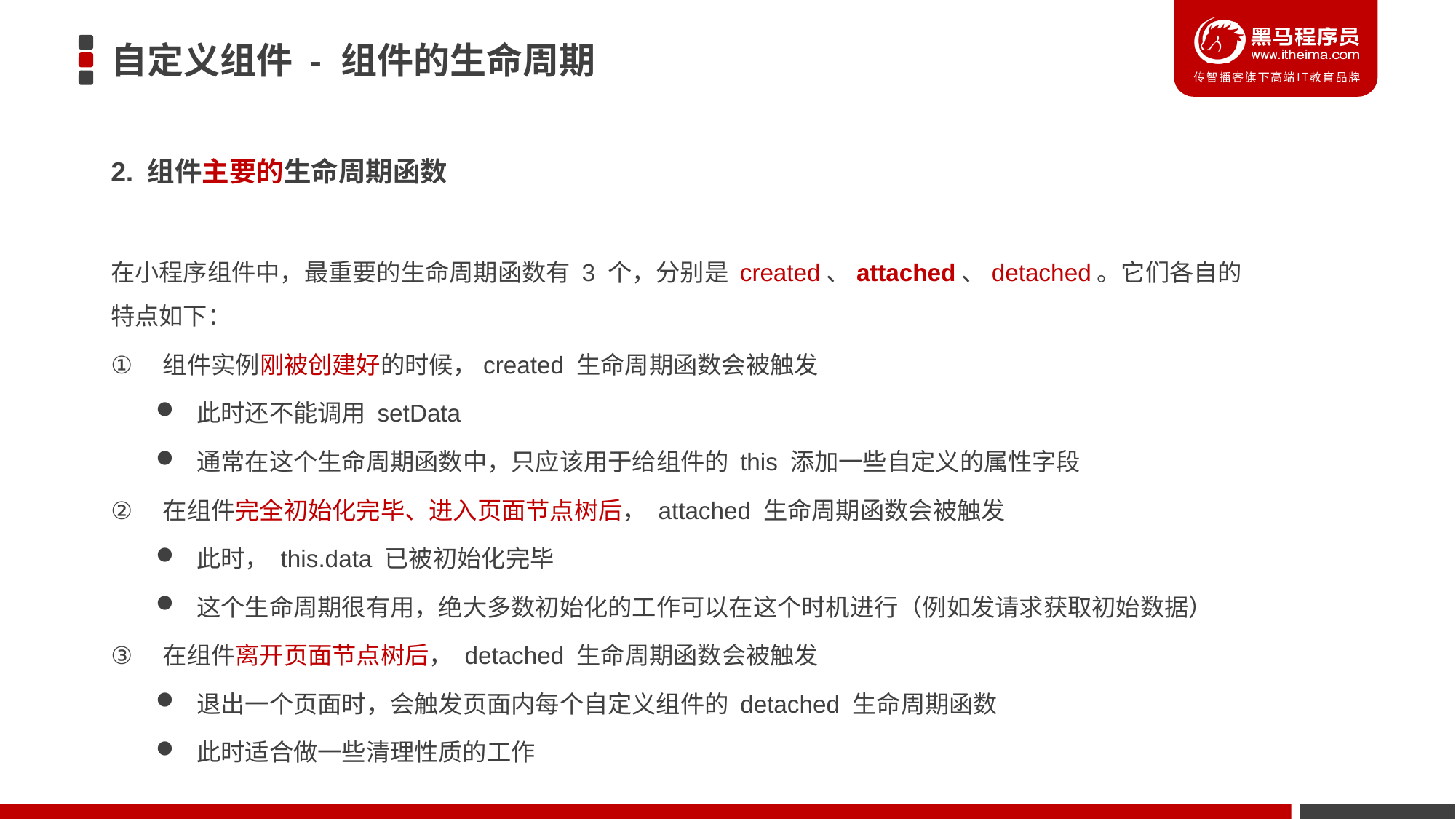

# 自定义组件 - 组件的生命周期
2. 组件主要的生命周期函数
在小程序组件中，最重要的生命周期函数有 3 个，分别是 created、attached、detached。它们各自的特点如下：
 组件实例刚被创建好的时候，created 生命周期函数会被触发
此时还不能调用 setData
通常在这个生命周期函数中，只应该用于给组件的 this 添加一些自定义的属性字段
 在组件完全初始化完毕、进入页面节点树后， attached 生命周期函数会被触发
此时， this.data 已被初始化完毕
这个生命周期很有用，绝大多数初始化的工作可以在这个时机进行（例如发请求获取初始数据）
 在组件离开页面节点树后， detached 生命周期函数会被触发
退出一个页面时，会触发页面内每个自定义组件的 detached 生命周期函数
此时适合做一些清理性质的工作